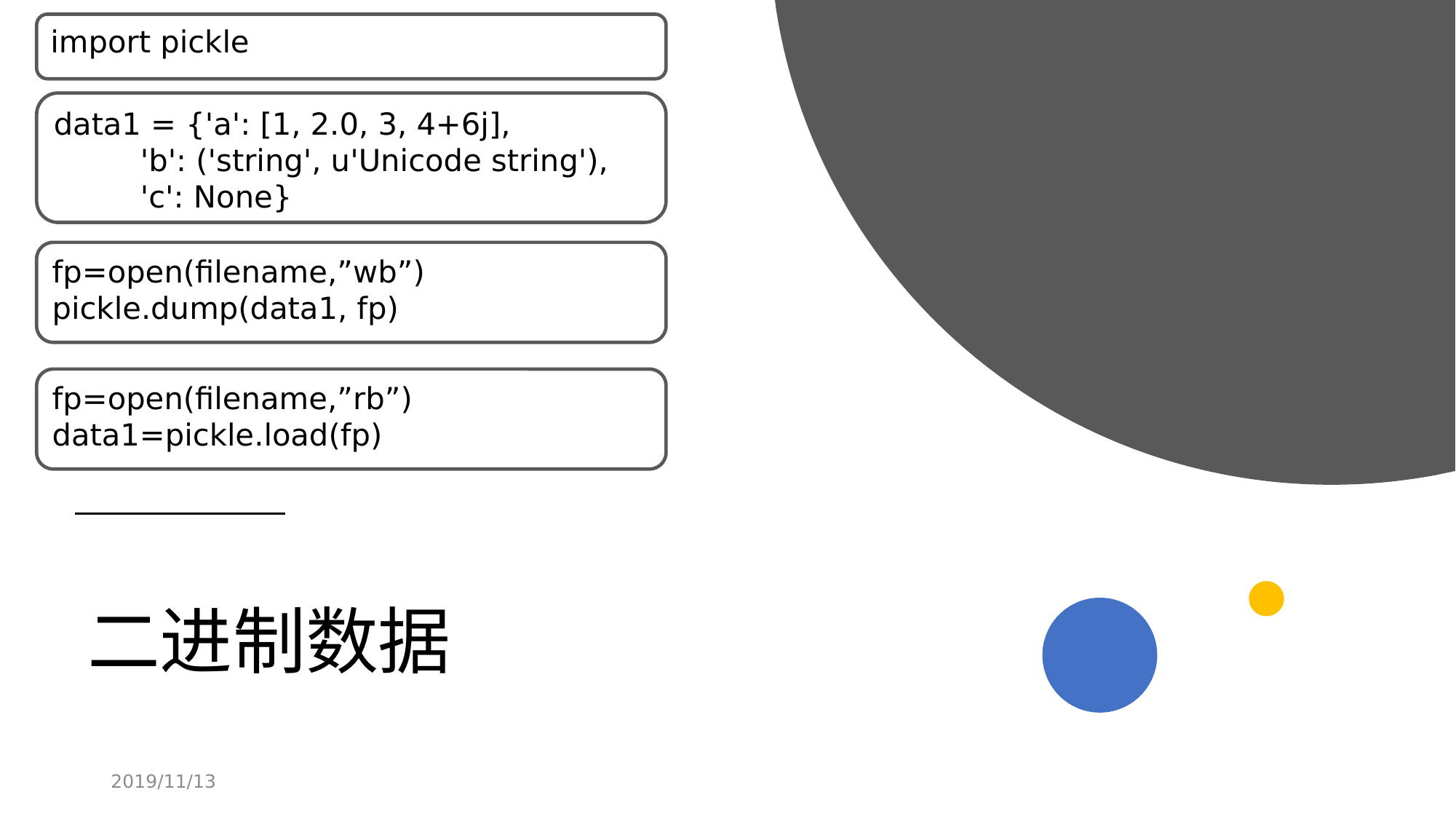

import pickle
data1 = {'a': [1, 2.0, 3, 4+6j],
         'b': ('string', u'Unicode string'),
         'c': None}
fp=open(filename,”wb”)
pickle.dump(data1, fp)
fp=open(filename,”rb”)
data1=pickle.load(fp)
# 二进制数据

2019/11/13
高级算法语言和程序设计
36